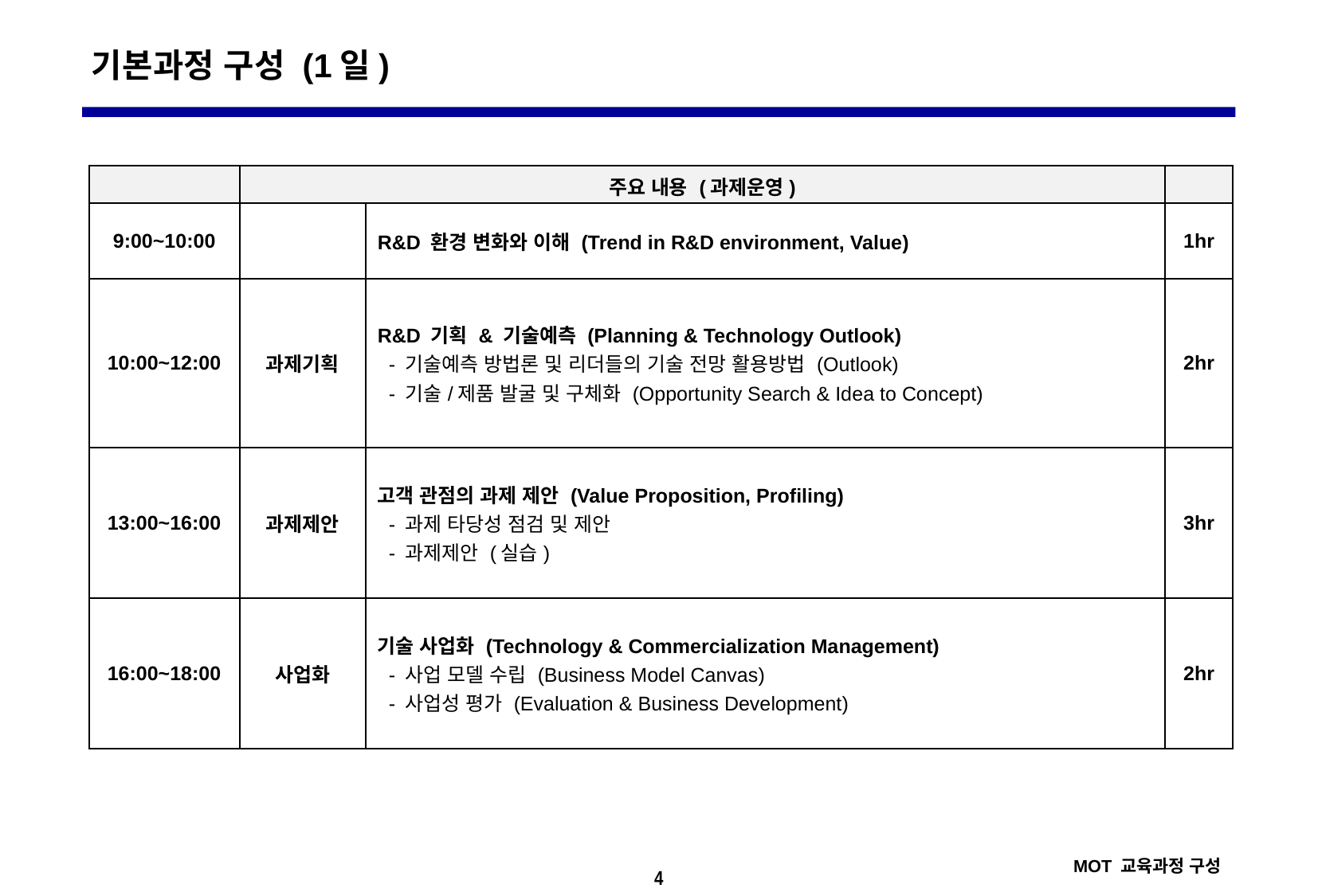

기본과정 구성 (1일)
|  | 주요 내용 (과제운영) |  |  |
| --- | --- | --- | --- |
| 9:00~10:00 |  | R&D 환경 변화와 이해 (Trend in R&D environment, Value) | 1hr |
| 10:00~12:00 | 과제기획 | R&D 기획 & 기술예측 (Planning & Technology Outlook) - 기술예측 방법론 및 리더들의 기술 전망 활용방법 (Outlook) - 기술/제품 발굴 및 구체화 (Opportunity Search & Idea to Concept) | 2hr |
| 13:00~16:00 | 과제제안 | 고객 관점의 과제 제안 (Value Proposition, Profiling) - 과제 타당성 점검 및 제안 - 과제제안 (실습) | 3hr |
| 16:00~18:00 | 사업화 | 기술 사업화 (Technology & Commercialization Management) - 사업 모델 수립 (Business Model Canvas) - 사업성 평가 (Evaluation & Business Development) | 2hr |